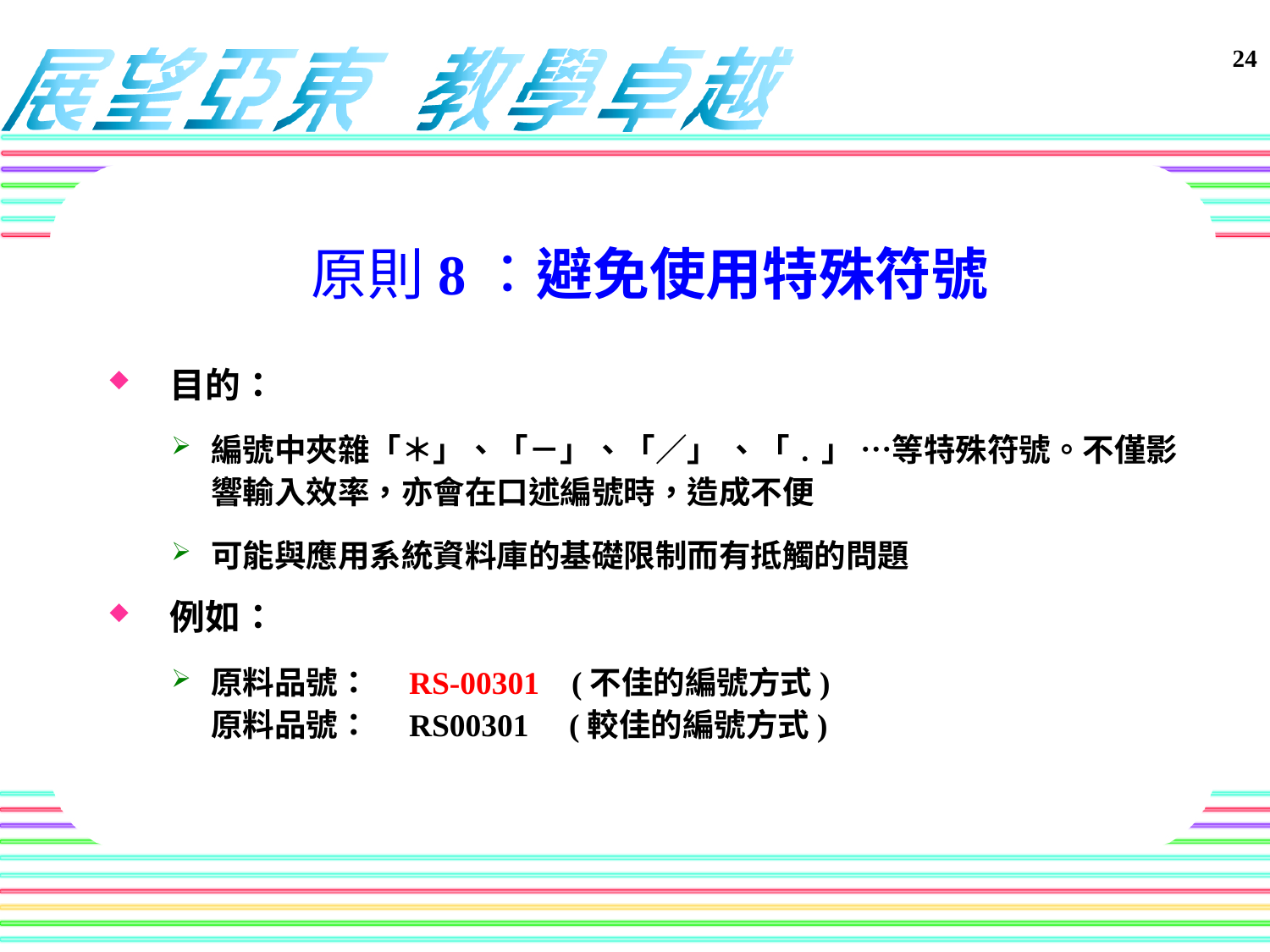

原則8：避免使用特殊符號
目的：
編號中夾雜「＊」、「－」、「／」 、「﹒」 …等特殊符號。不僅影響輸入效率，亦會在口述編號時，造成不便
可能與應用系統資料庫的基礎限制而有抵觸的問題
例如：
原料品號：　RS-00301    (不佳的編號方式)
原料品號：　RS00301     (較佳的編號方式)